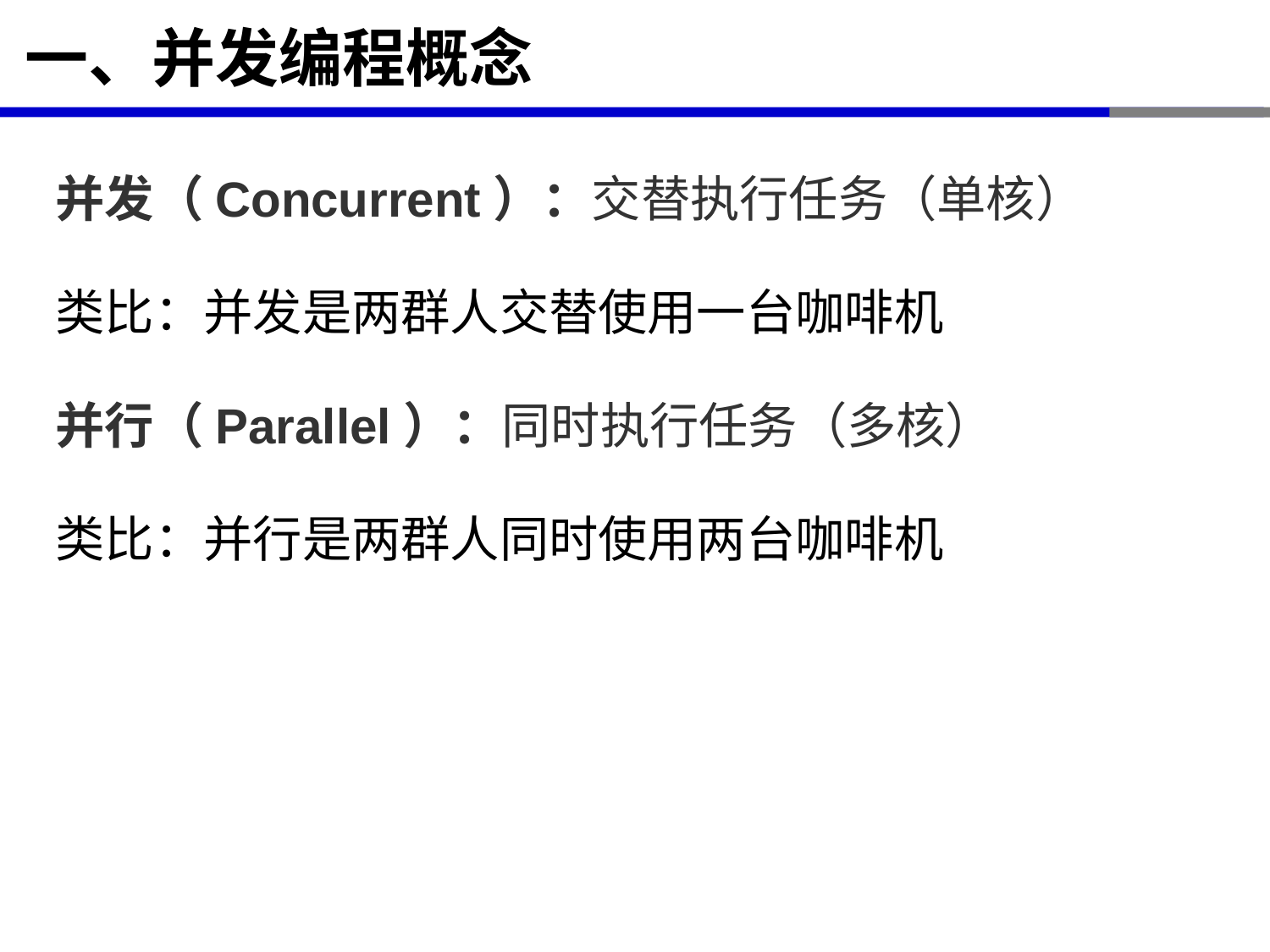

# 一、并发编程概念
并发（Concurrent）：交替执行任务（单核）
类比：并发是两群人交替使用一台咖啡机
并行（Parallel）：同时执行任务（多核）
类比：并行是两群人同时使用两台咖啡机